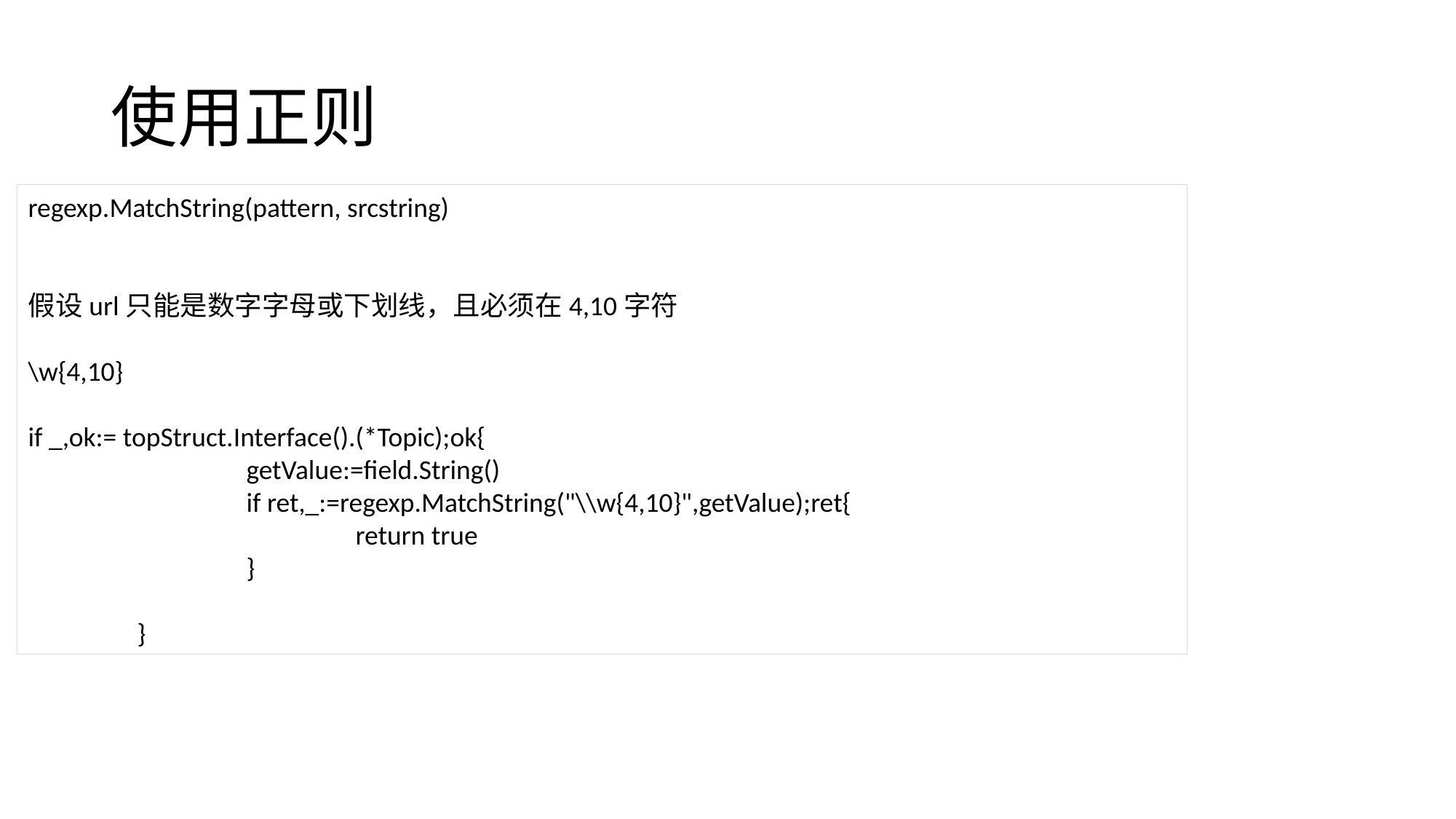

# 使用正则
regexp.MatchString(pattern, srcstring)

假设url只能是数字字母或下划线，且必须在4,10字符

\w{4,10}

if _,ok:= topStruct.Interface().(*Topic);ok{
		getValue:=field.String()
		if ret,_:=regexp.MatchString("\\w{4,10}",getValue);ret{
			return true
		}

	}